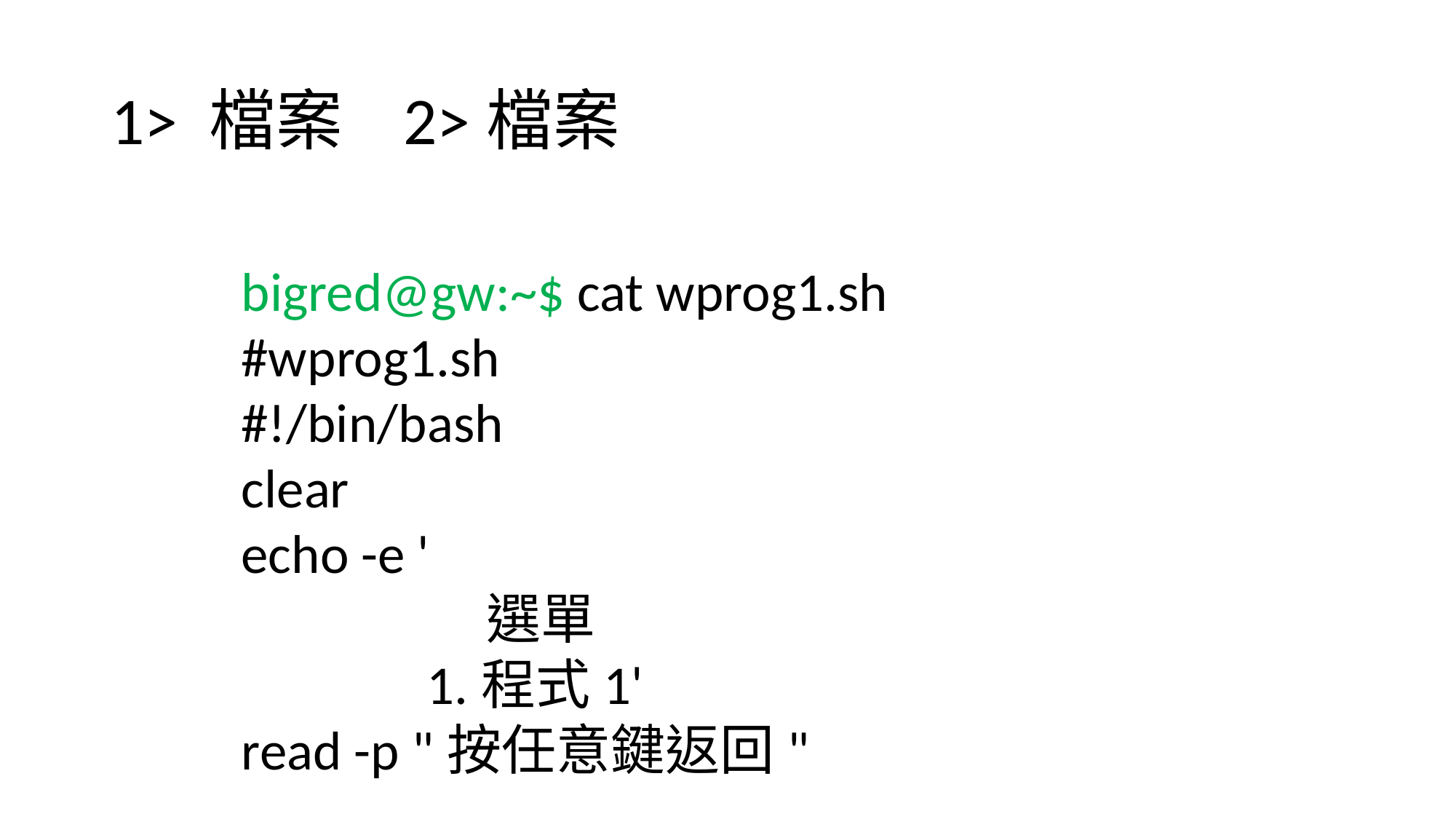

# 1> 檔案   2>檔案
bigred@gw:~$ cat wprog1.sh
#wprog1.sh
#!/bin/bash
clear
echo -e '
                   選單
               1.程式1'
read -p "按任意鍵返回"